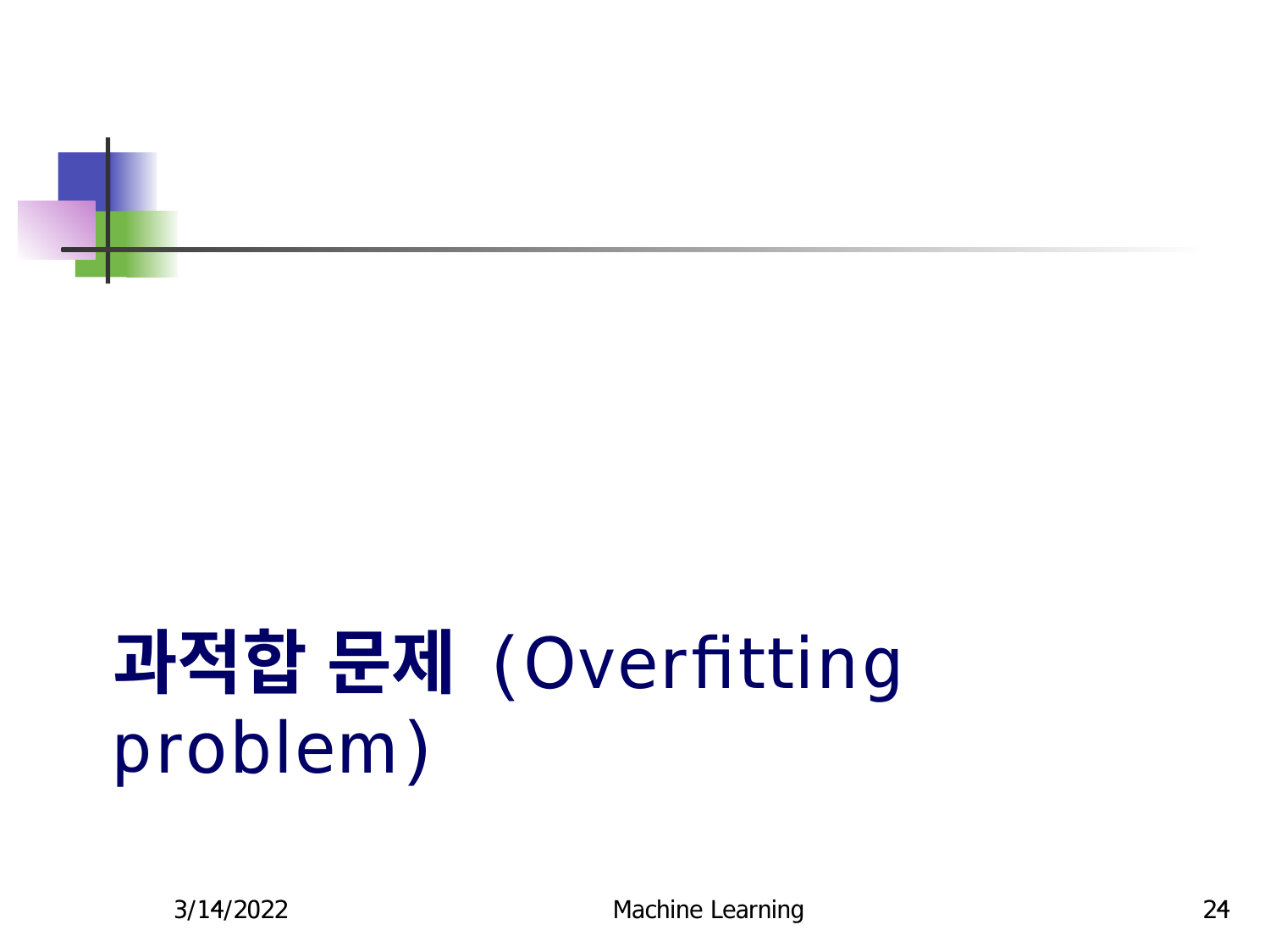

# 과적합 문제 (Overfitting problem)
3/14/2022
Machine Learning
24